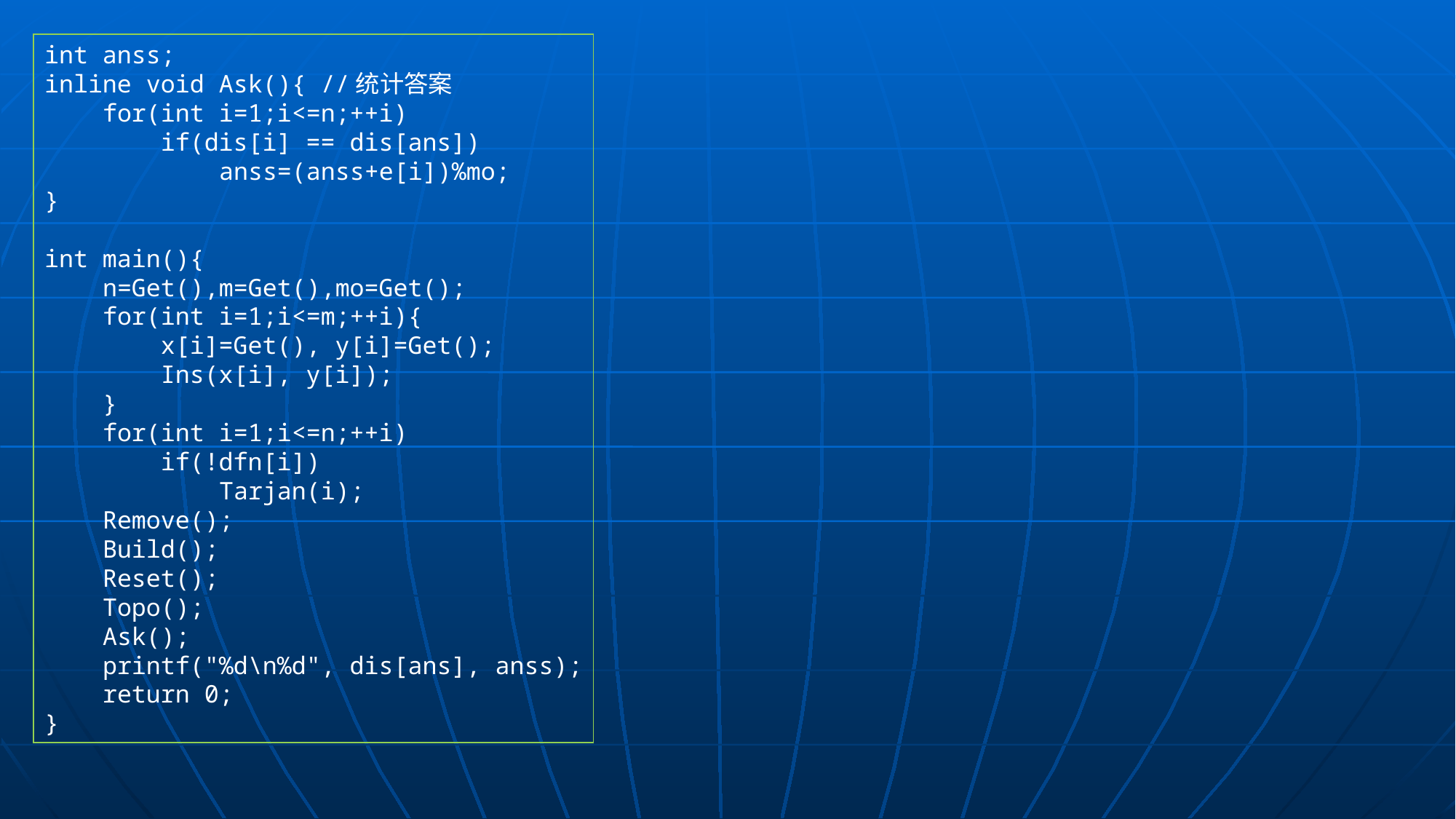

int anss;
inline void Ask(){ //统计答案
    for(int i=1;i<=n;++i)
        if(dis[i] == dis[ans])
            anss=(anss+e[i])%mo;
}

int main(){
    n=Get(),m=Get(),mo=Get();
    for(int i=1;i<=m;++i){
        x[i]=Get(), y[i]=Get();
        Ins(x[i], y[i]);
    }
    for(int i=1;i<=n;++i)
        if(!dfn[i])
            Tarjan(i);
    Remove();
    Build();
    Reset();
    Topo();
    Ask();
    printf("%d\n%d", dis[ans], anss);
    return 0;
}